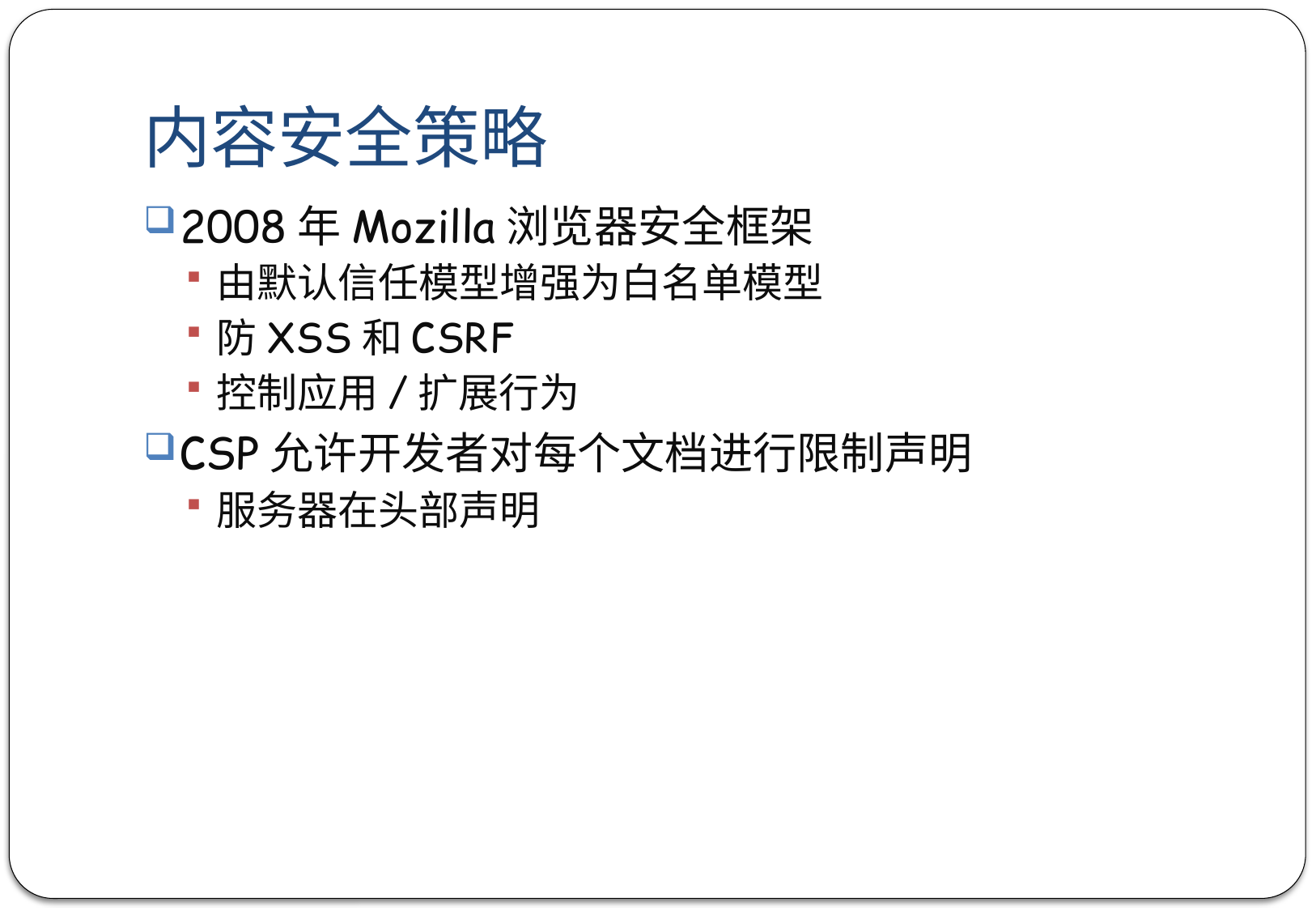

# 内容安全策略
2008年Mozilla浏览器安全框架
由默认信任模型增强为白名单模型
防XSS和CSRF
控制应用/扩展行为
CSP允许开发者对每个文档进行限制声明
服务器在头部声明